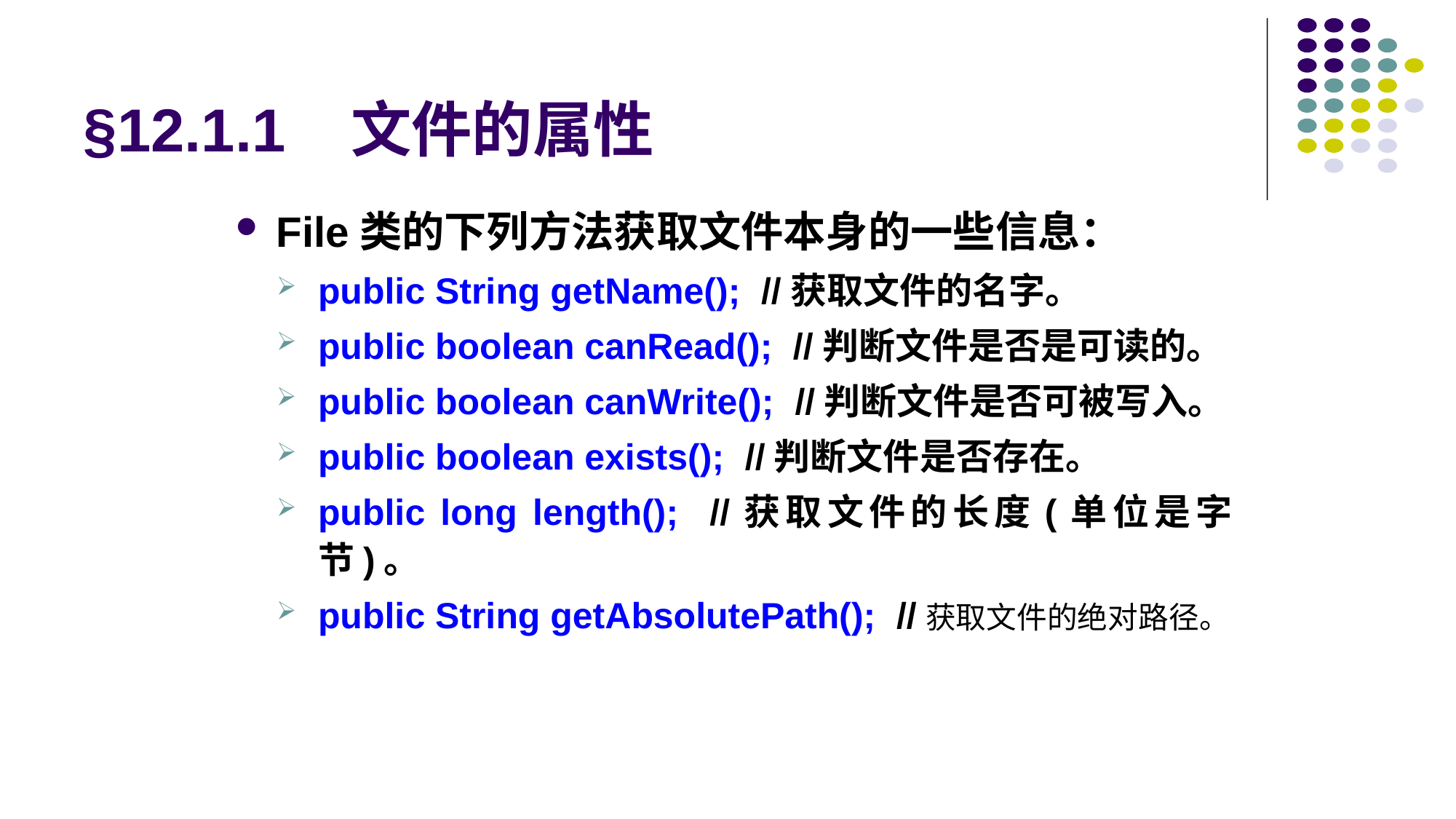

# §12.1.1   文件的属性
File类的下列方法获取文件本身的一些信息：
public String getName();  //获取文件的名字。
public boolean canRead();  //判断文件是否是可读的。
public boolean canWrite();  //判断文件是否可被写入。
public boolean exists();  //判断文件是否存在。
public long length();  //获取文件的长度(单位是字节)。
public String getAbsolutePath();  //获取文件的绝对路径。
13